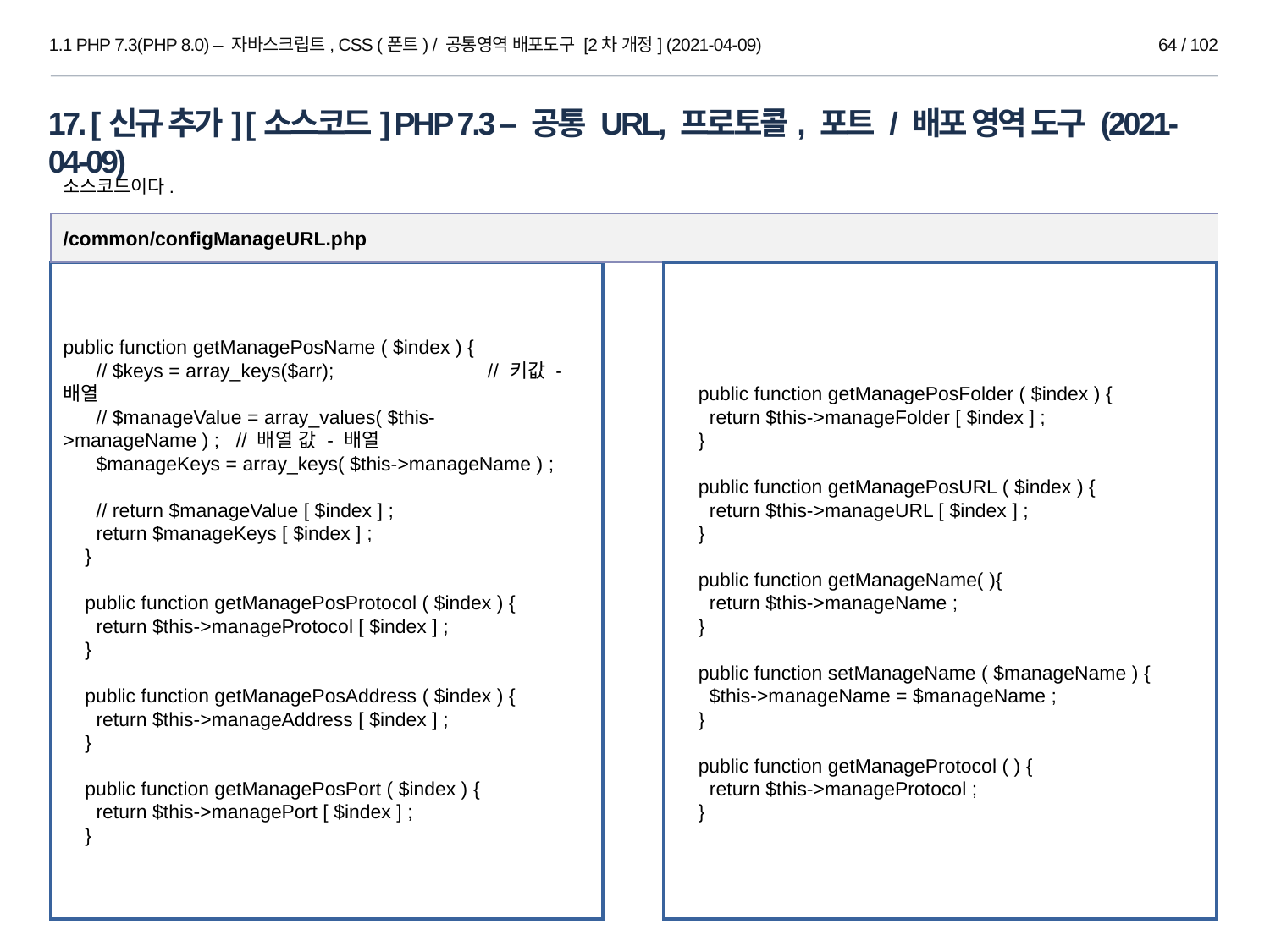

1.1 PHP 7.3(PHP 8.0) – 자바스크립트, CSS (폰트) / 공통영역 배포도구 [2차 개정] (2021-04-09)
64 / 102

17. [신규 추가] [소스코드] PHP 7.3 – 공통 URL, 프로토콜, 포트 / 배포 영역 도구 (2021-04-09)
소스코드이다.
/common/configManageURL.php

    public function getManagePosFolder ( $index ) {
      return $this->manageFolder [ $index ] ;
    }

    public function getManagePosURL ( $index ) {
      return $this->manageURL [ $index ] ;
    }

    public function getManageName( ){
      return $this->manageName ;
    }

    public function setManageName ( $manageName ) {
      $this->manageName = $manageName ;
    }

    public function getManageProtocol ( ) {
      return $this->manageProtocol ;
    }
public function getManagePosName ( $index ) {
      // $keys = array_keys($arr);                            // 키값 - 배열
      // $manageValue = array_values( $this->manageName ) ;   // 배열 값 - 배열
      $manageKeys = array_keys( $this->manageName ) ;

      // return $manageValue [ $index ] ;
      return $manageKeys [ $index ] ;
    }

    public function getManagePosProtocol ( $index ) {
      return $this->manageProtocol [ $index ] ;
    }

    public function getManagePosAddress ( $index ) {
      return $this->manageAddress [ $index ] ;
    }

    public function getManagePosPort ( $index ) {
      return $this->managePort [ $index ] ;
    }